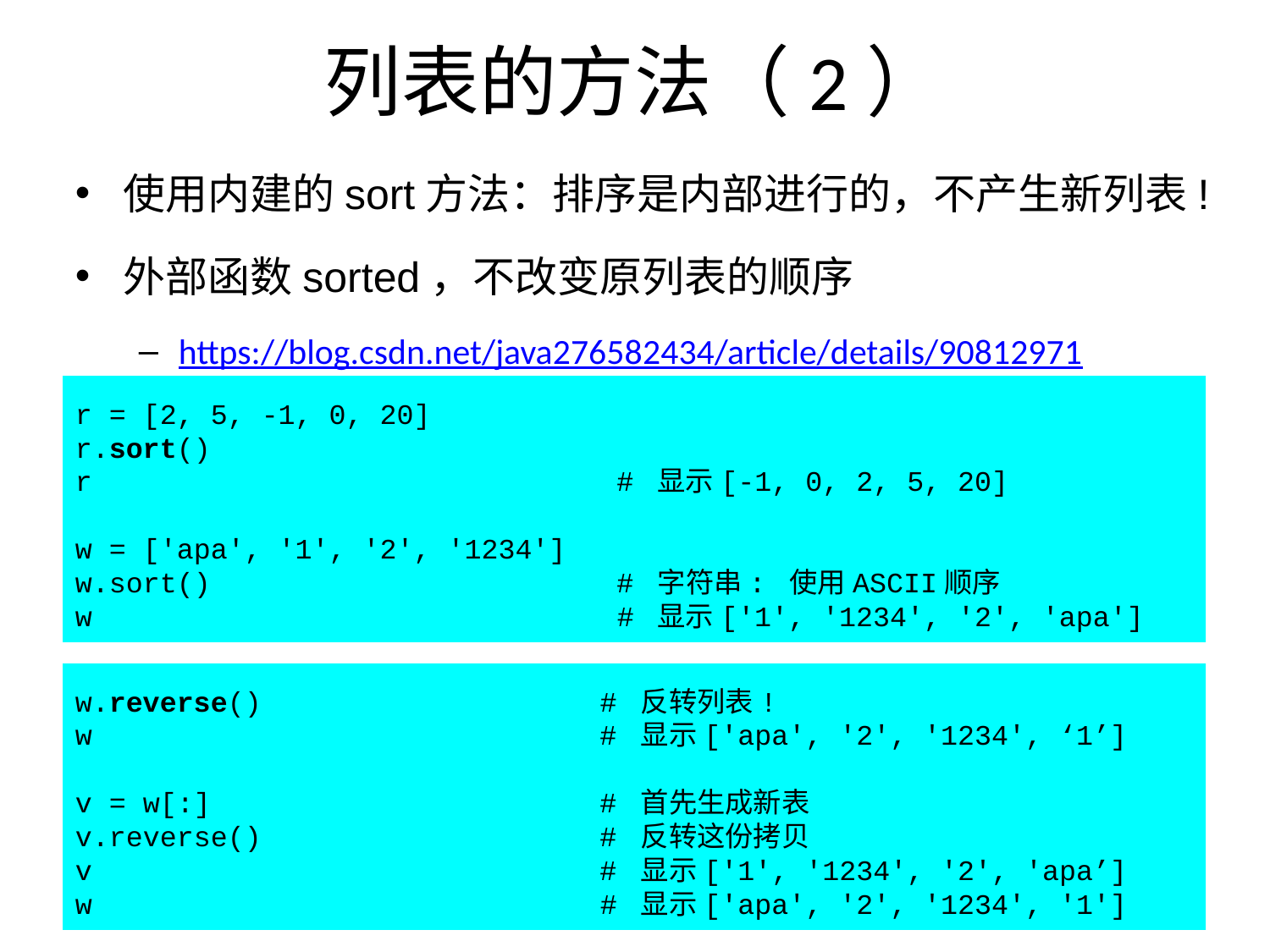

# 列表的方法（2）
使用内建的sort方法：排序是内部进行的，不产生新列表!
外部函数sorted，不改变原列表的顺序
https://blog.csdn.net/java276582434/article/details/90812971
r = [2, 5, -1, 0, 20]
r.sort()
r                               # 显示[-1, 0, 2, 5, 20]

w = ['apa', '1', '2', '1234']
w.sort()                        # 字符串: 使用ASCII顺序
w                               # 显示['1', '1234', '2', 'apa']
w.reverse()                    # 反转列表!
w                              # 显示['apa', '2', '1234', ‘1’]

v = w[:]                       # 首先生成新表
v.reverse()                    # 反转这份拷贝
v                              # 显示['1', '1234', '2', 'apa’]
w                              # 显示['apa', '2', '1234', '1']
38